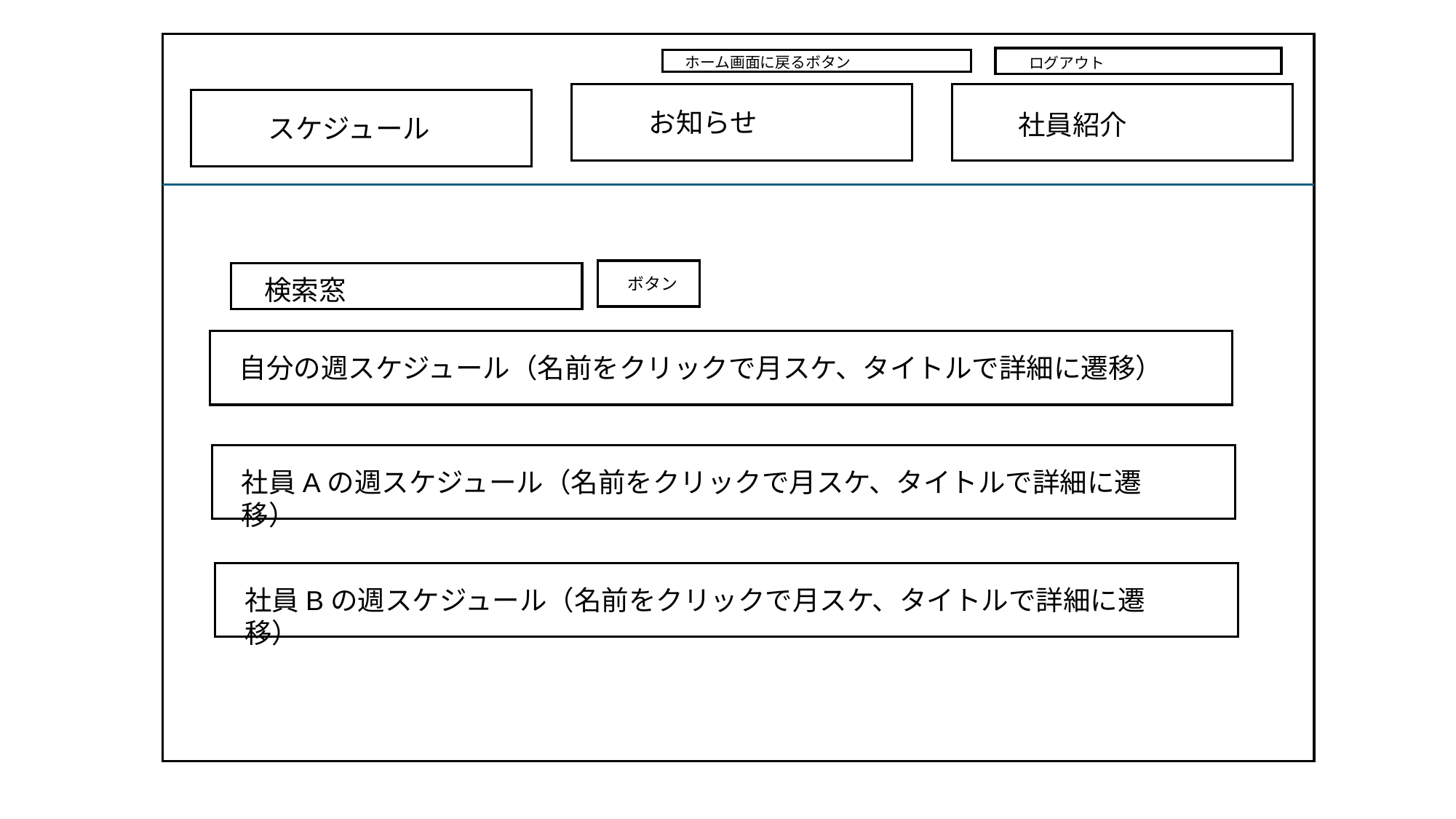

ホーム画面に戻るボタン

ログアウト

お知らせ
社員紹介
スケジュール

検索窓
ボタン

自分の週スケジュール（名前をクリックで月スケ、タイトルで詳細に遷移）

社員Aの週スケジュール（名前をクリックで月スケ、タイトルで詳細に遷移）

社員Bの週スケジュール（名前をクリックで月スケ、タイトルで詳細に遷移）